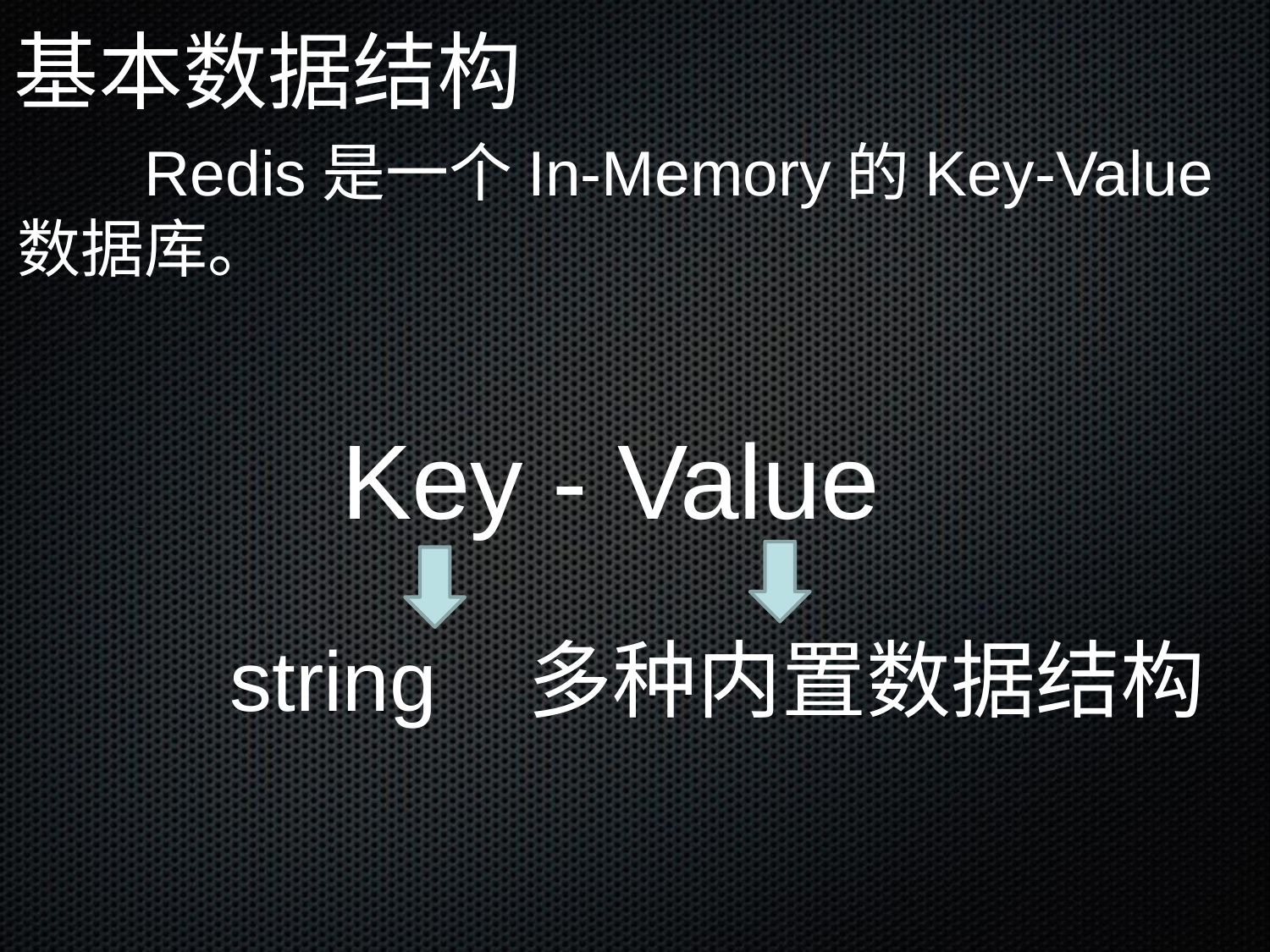

基本数据结构
	Redis是一个In-Memory的Key-Value数据库。
Key - Value

string   多种内置数据结构